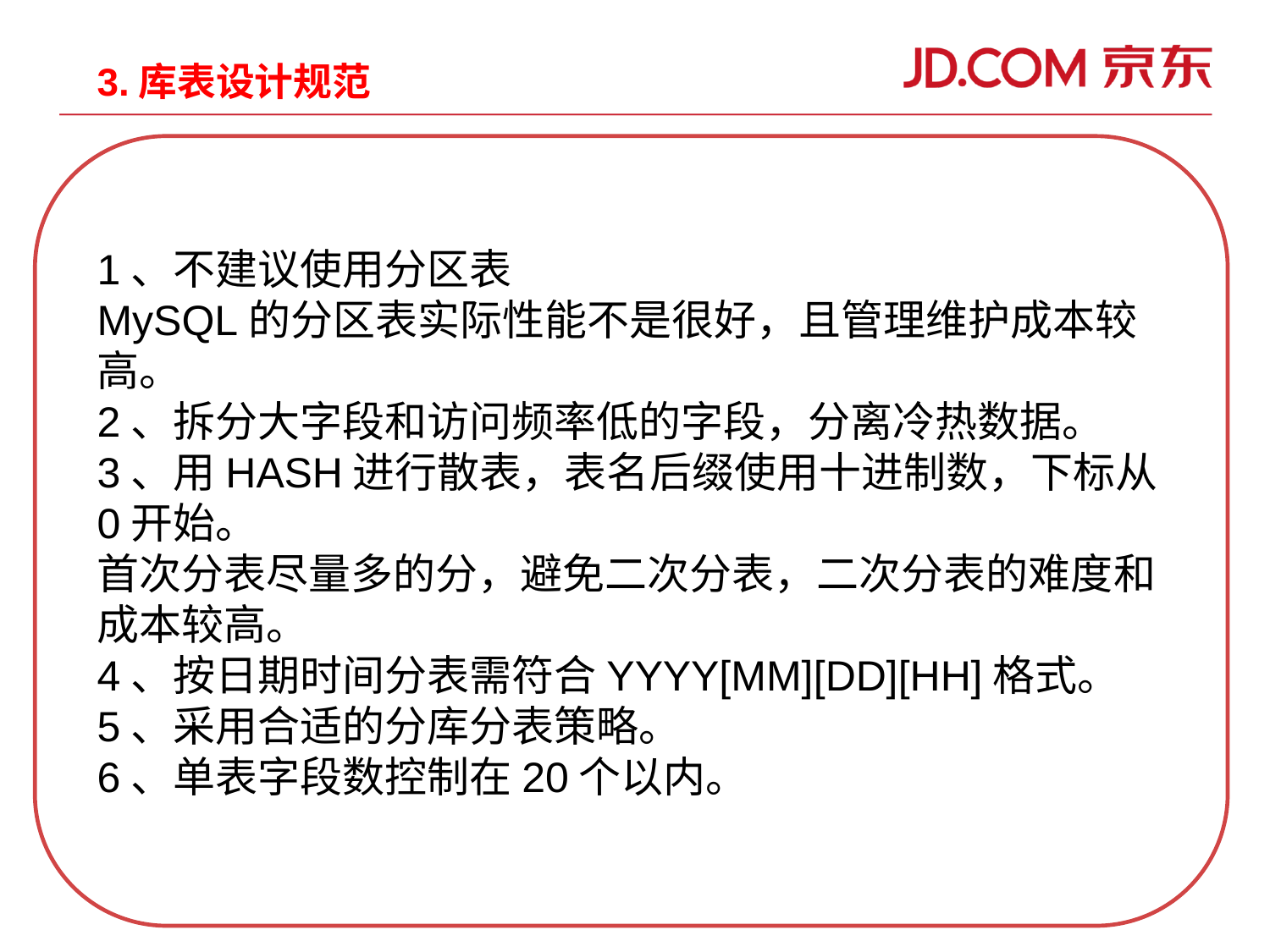

3.库表设计规范

1、不建议使用分区表
MySQL的分区表实际性能不是很好，且管理维护成本较高。
2、拆分大字段和访问频率低的字段，分离冷热数据。
3、用HASH进行散表，表名后缀使用十进制数，下标从0开始。
首次分表尽量多的分，避免二次分表，二次分表的难度和成本较高。
4、按日期时间分表需符合YYYY[MM][DD][HH]格式。
5、采用合适的分库分表策略。
6、单表字段数控制在20个以内。